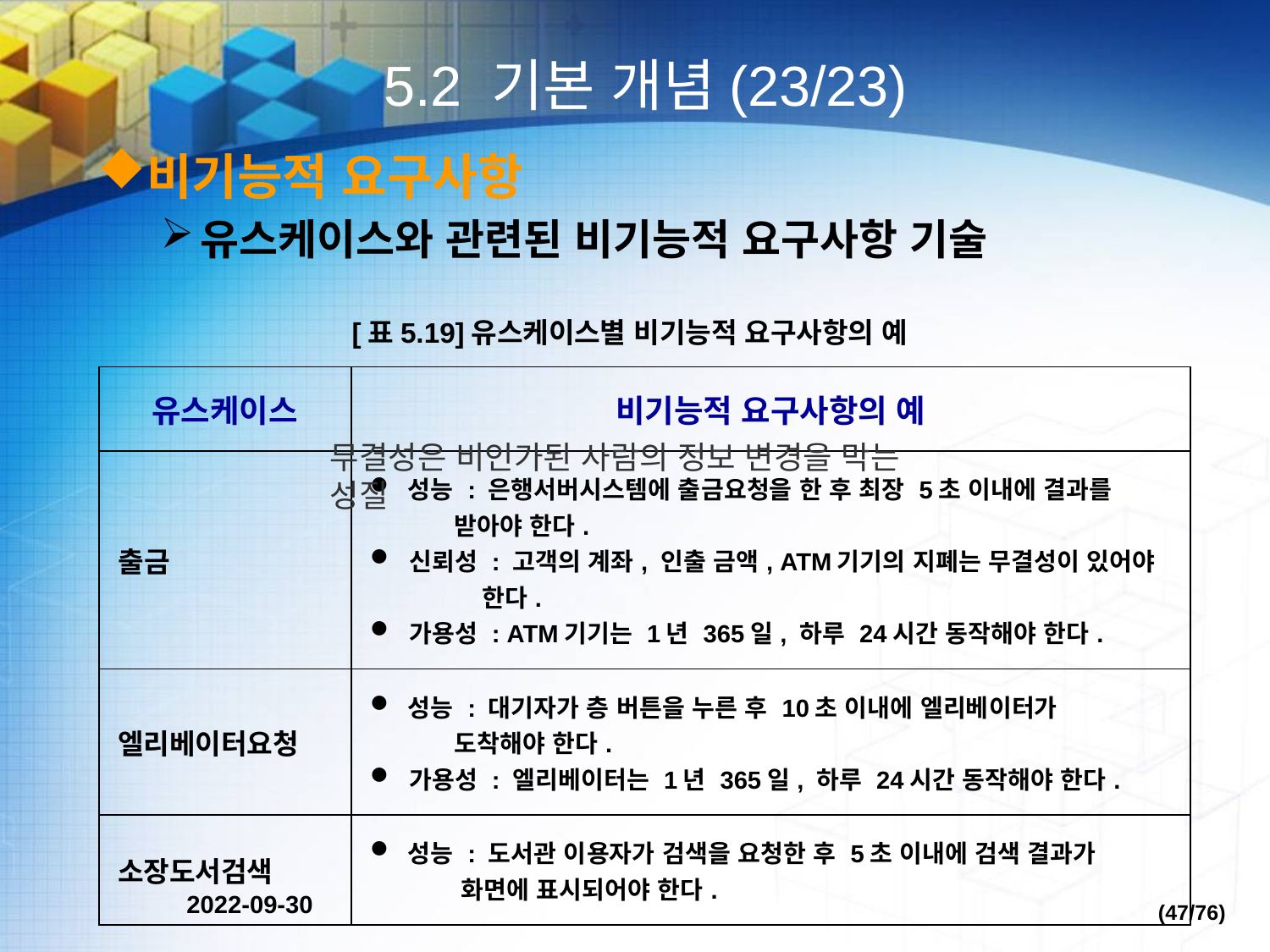

# 5.2 기본 개념(23/23)
비기능적 요구사항
유스케이스와 관련된 비기능적 요구사항 기술
[표5.19]유스케이스별 비기능적 요구사항의 예
| 유스케이스 | 비기능적 요구사항의 예 |
| --- | --- |
| 출금 | 성능 : 은행서버시스템에 출금요청을 한 후 최장 5초 이내에 결과를 받아야 한다. 신뢰성 : 고객의 계좌, 인출 금액, ATM기기의 지폐는 무결성이 있어야 한다. 가용성 : ATM기기는 1년 365일, 하루 24시간 동작해야 한다. |
| 엘리베이터요청 | 성능 : 대기자가 층 버튼을 누른 후 10초 이내에 엘리베이터가 도착해야 한다. 가용성 : 엘리베이터는 1년 365일, 하루 24시간 동작해야 한다. |
| 소장도서검색 | 성능 : 도서관 이용자가 검색을 요청한 후 5초 이내에 검색 결과가 화면에 표시되어야 한다. |
무결성은 비인가된 사람의 정보 변경을 막는 성질
(47/76)
2022-09-30